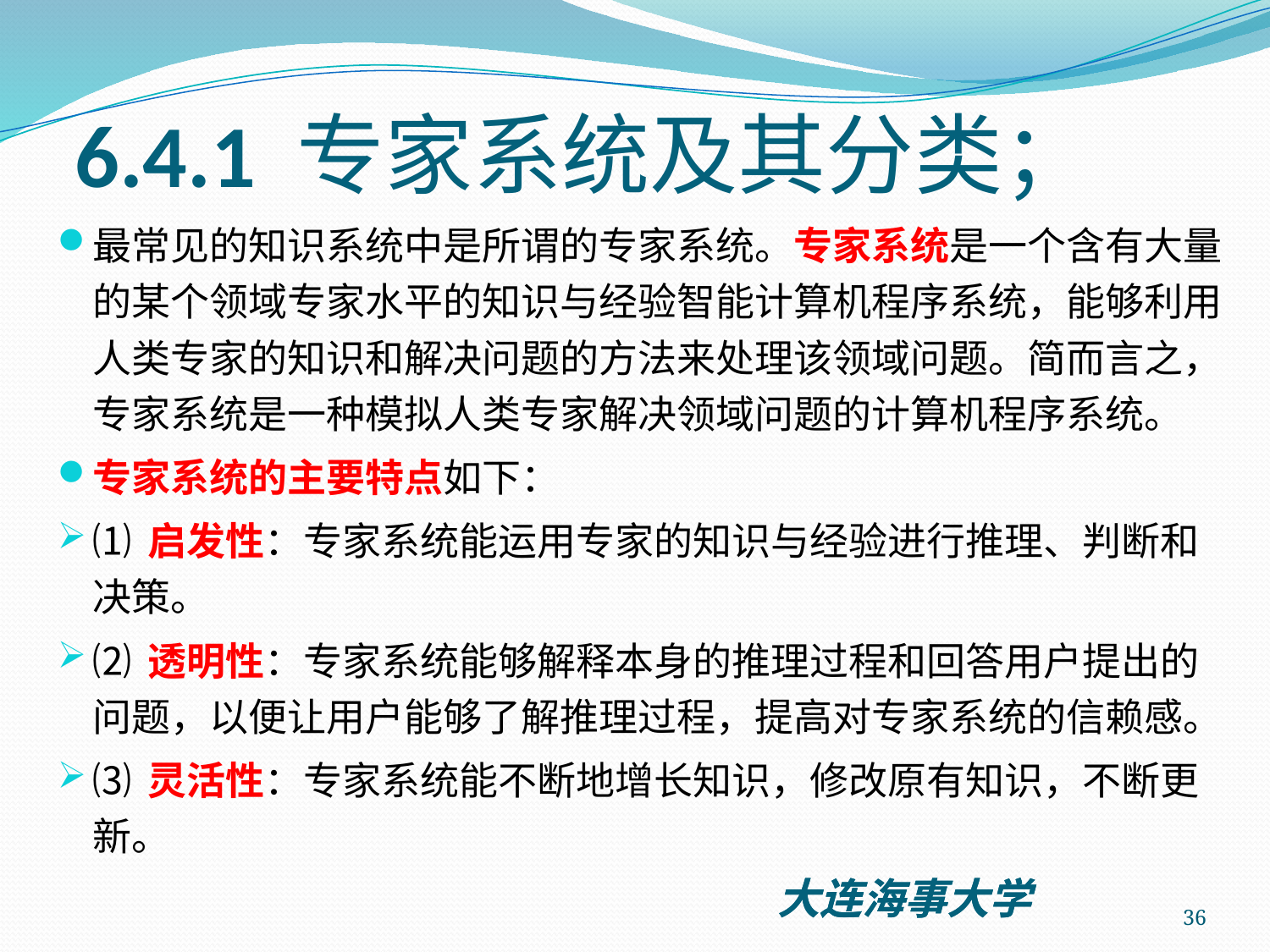

# 6.4.1 专家系统及其分类；
最常见的知识系统中是所谓的专家系统。专家系统是一个含有大量的某个领域专家水平的知识与经验智能计算机程序系统，能够利用人类专家的知识和解决问题的方法来处理该领域问题。简而言之，专家系统是一种模拟人类专家解决领域问题的计算机程序系统。
专家系统的主要特点如下：
⑴ 启发性：专家系统能运用专家的知识与经验进行推理、判断和决策。
⑵ 透明性：专家系统能够解释本身的推理过程和回答用户提出的问题，以便让用户能够了解推理过程，提高对专家系统的信赖感。
⑶ 灵活性：专家系统能不断地增长知识，修改原有知识，不断更新。
36